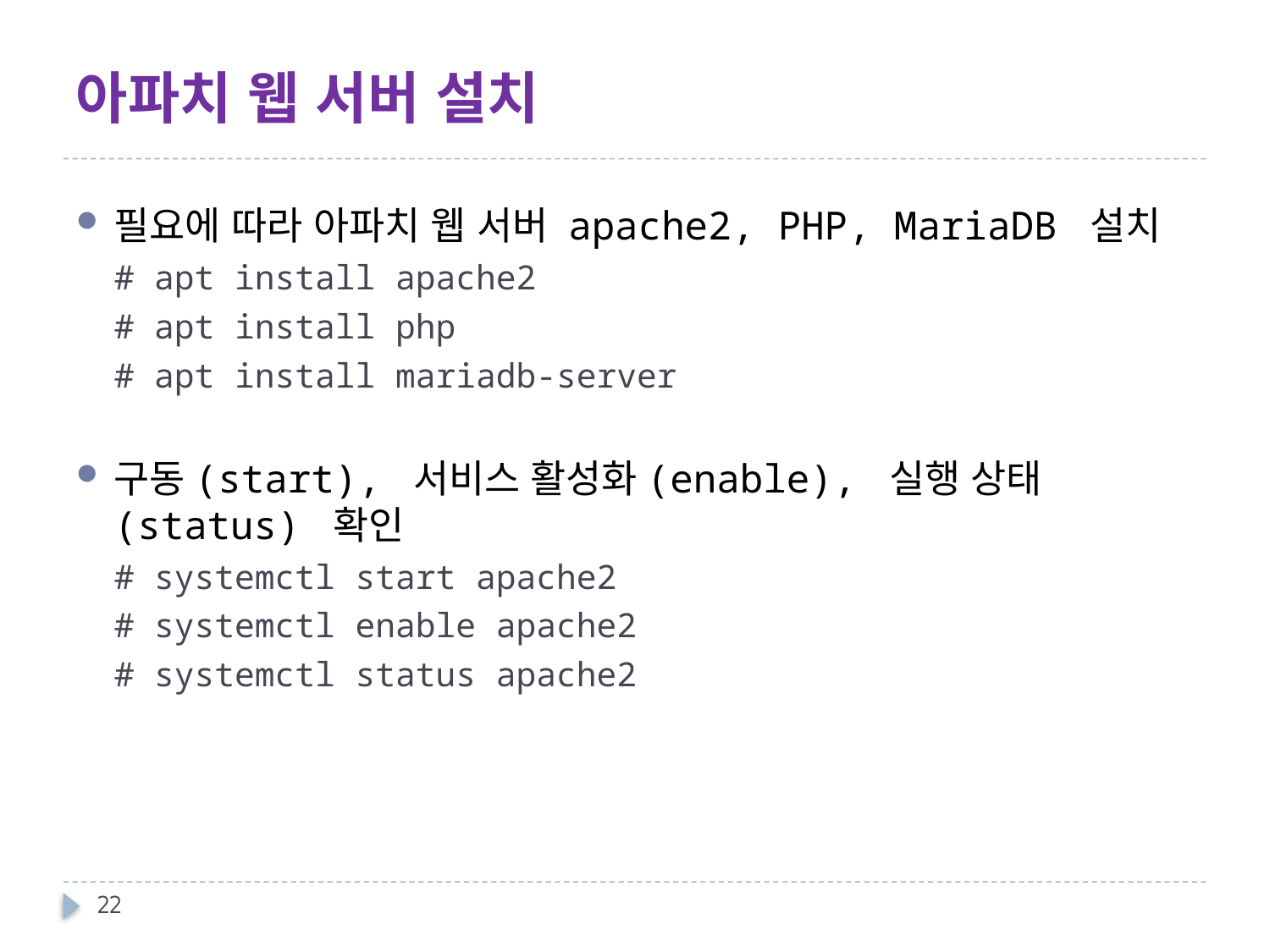

# 아파치 웹 서버 설치
필요에 따라 아파치 웹 서버 apache2, PHP, MariaDB 설치
# apt install apache2
# apt install php
# apt install mariadb-server

구동(start), 서비스 활성화(enable), 실행 상태(status) 확인
# systemctl start apache2
# systemctl enable apache2
# systemctl status apache2
22